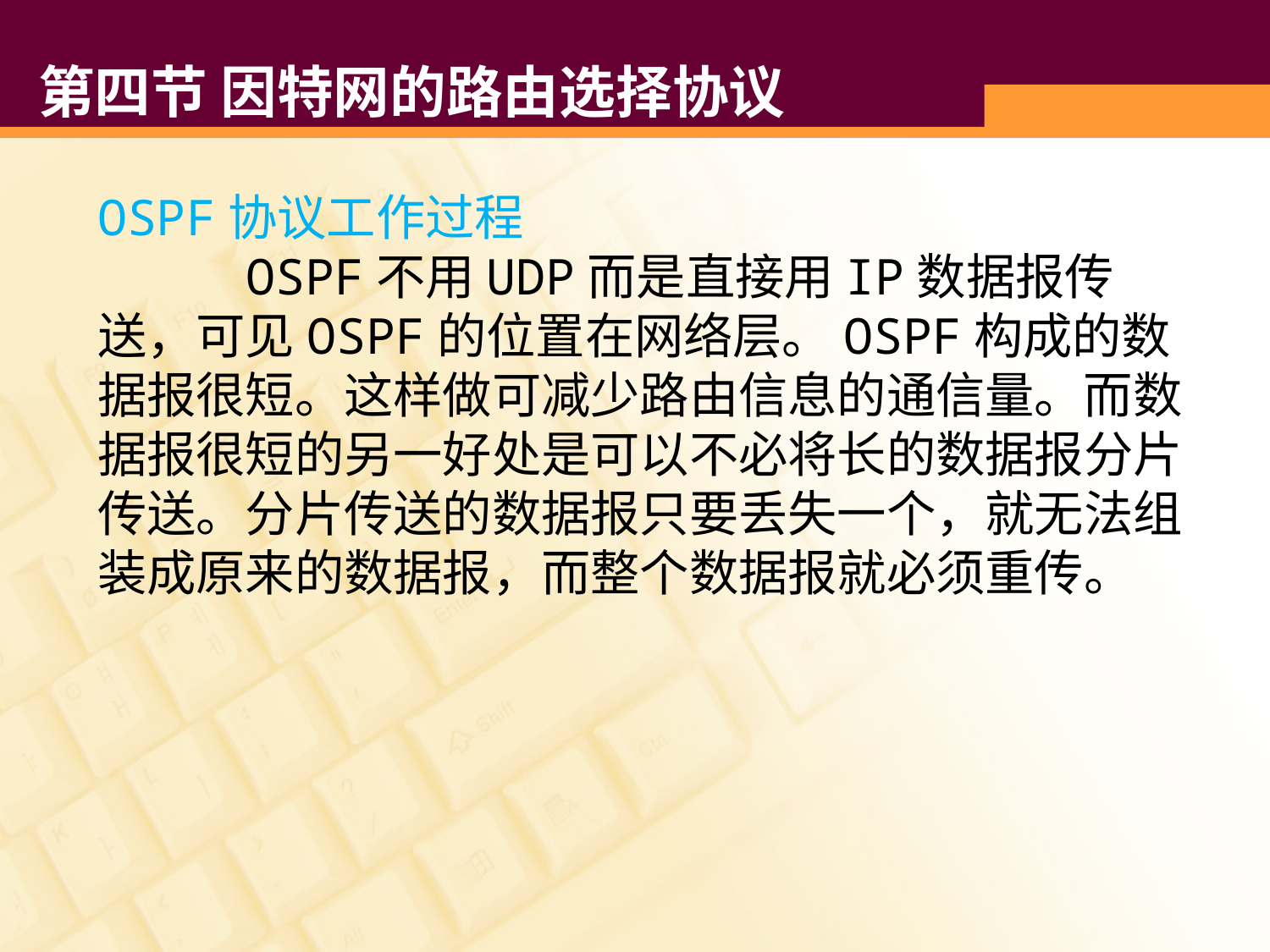

# 第四节 因特网的路由选择协议
OSPF协议工作过程
     OSPF不用UDP而是直接用IP数据报传送，可见OSPF的位置在网络层。OSPF构成的数据报很短。这样做可减少路由信息的通信量。而数据报很短的另一好处是可以不必将长的数据报分片传送。分片传送的数据报只要丢失一个，就无法组装成原来的数据报，而整个数据报就必须重传。